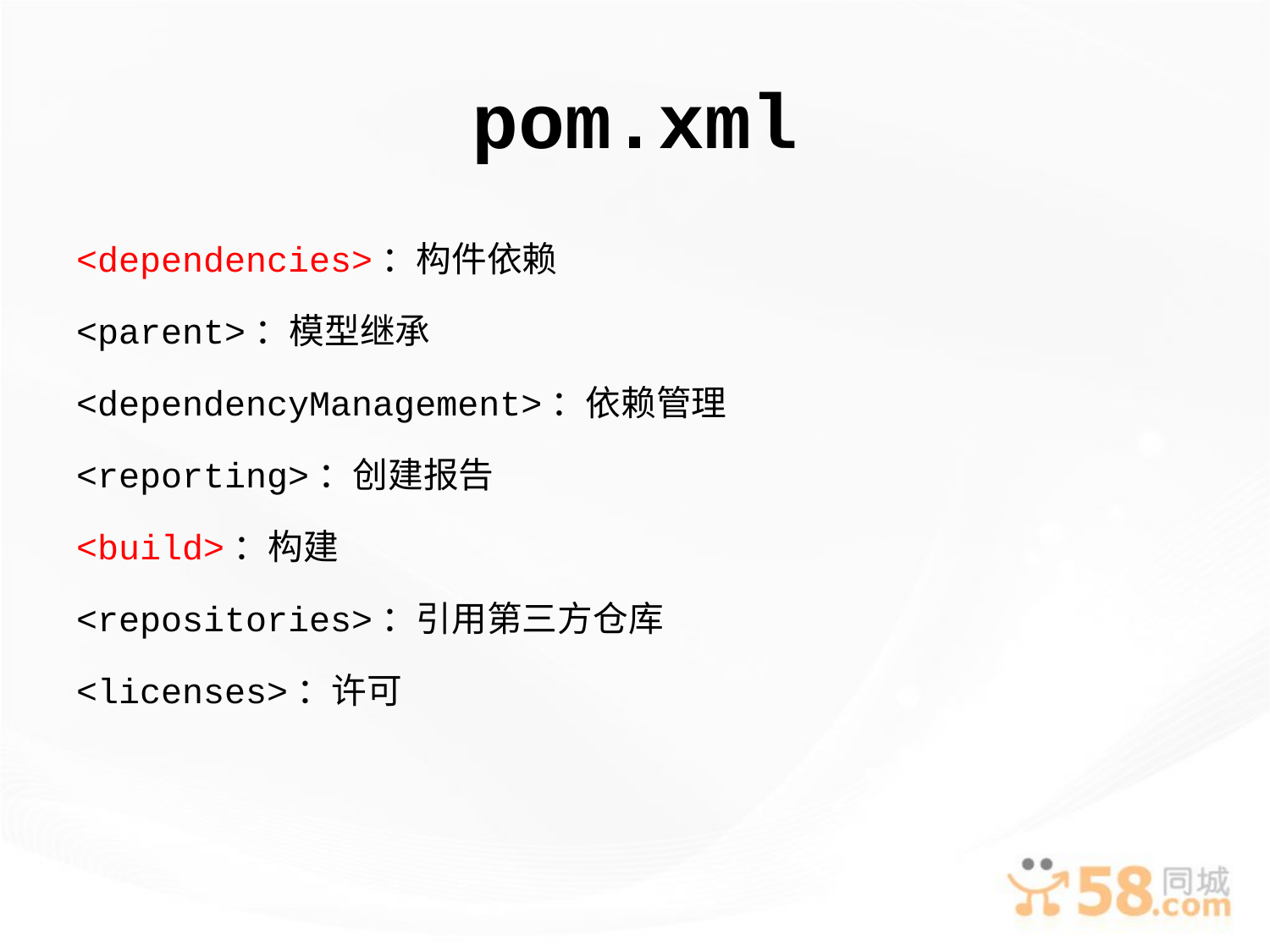

# pom.xml
<dependencies>：构件依赖
<parent>：模型继承
<dependencyManagement>：依赖管理
<reporting>：创建报告
<build>：构建
<repositories>：引用第三方仓库
<licenses>：许可